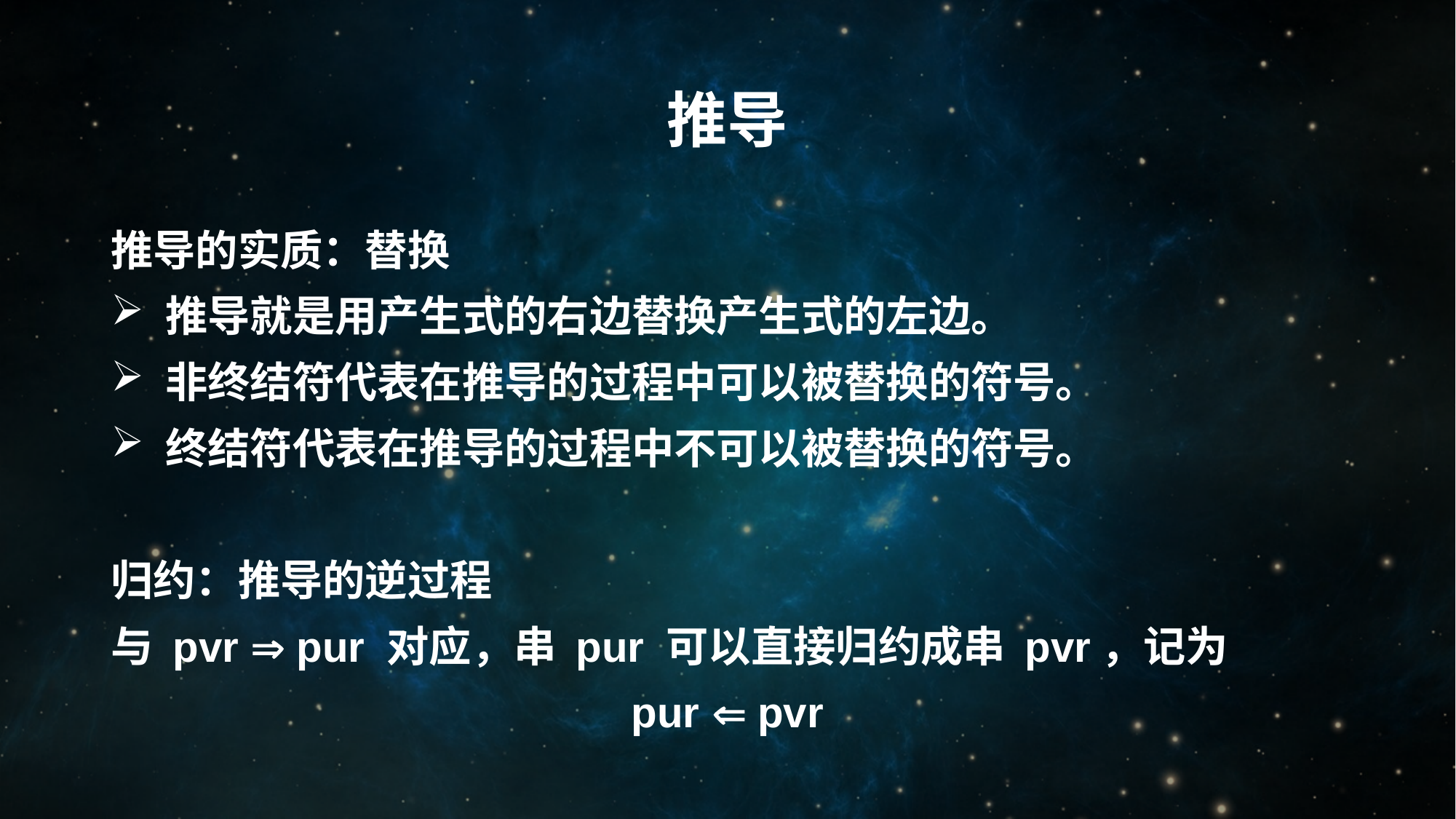

# 推导
推导的实质：替换
推导就是用产生式的右边替换产生式的左边。
非终结符代表在推导的过程中可以被替换的符号。
终结符代表在推导的过程中不可以被替换的符号。

归约：推导的逆过程
与 pvr ⇒ pur 对应，串 pur 可以直接归约成串 pvr，记为
pur ⇐ pvr